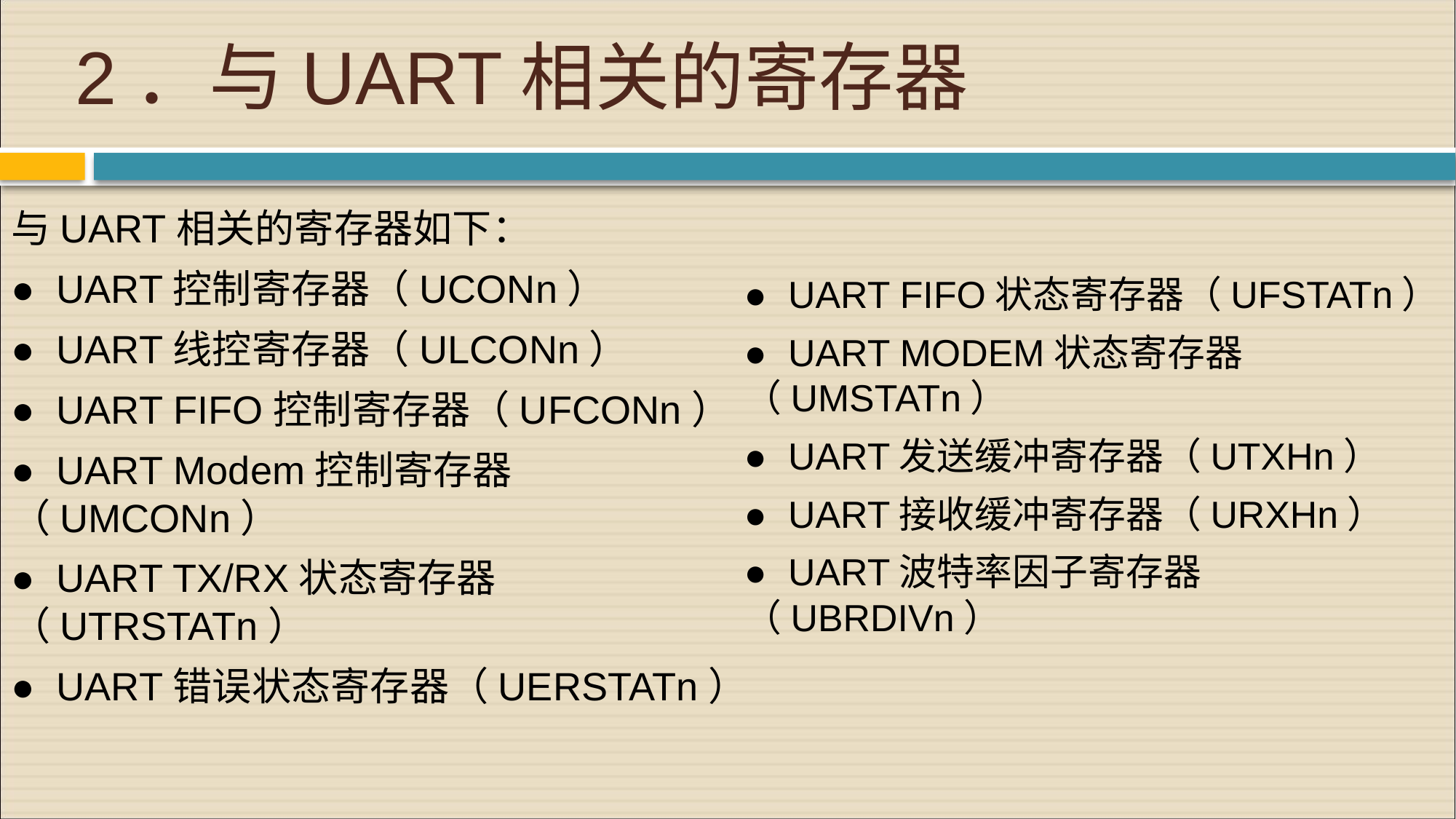

# 2．与UART相关的寄存器
与UART相关的寄存器如下：
●  UART控制寄存器（UCONn）
●  UART线控寄存器（ULCONn）
●  UART FIFO控制寄存器（UFCONn）
●  UART Modem控制寄存器（UMCONn）
●  UART TX/RX状态寄存器（UTRSTATn）
●  UART错误状态寄存器（UERSTATn）

●  UART FIFO状态寄存器（UFSTATn）
●  UART MODEM状态寄存器（UMSTATn）
●  UART发送缓冲寄存器（UTXHn）
●  UART接收缓冲寄存器（URXHn）
●  UART波特率因子寄存器（UBRDIVn）